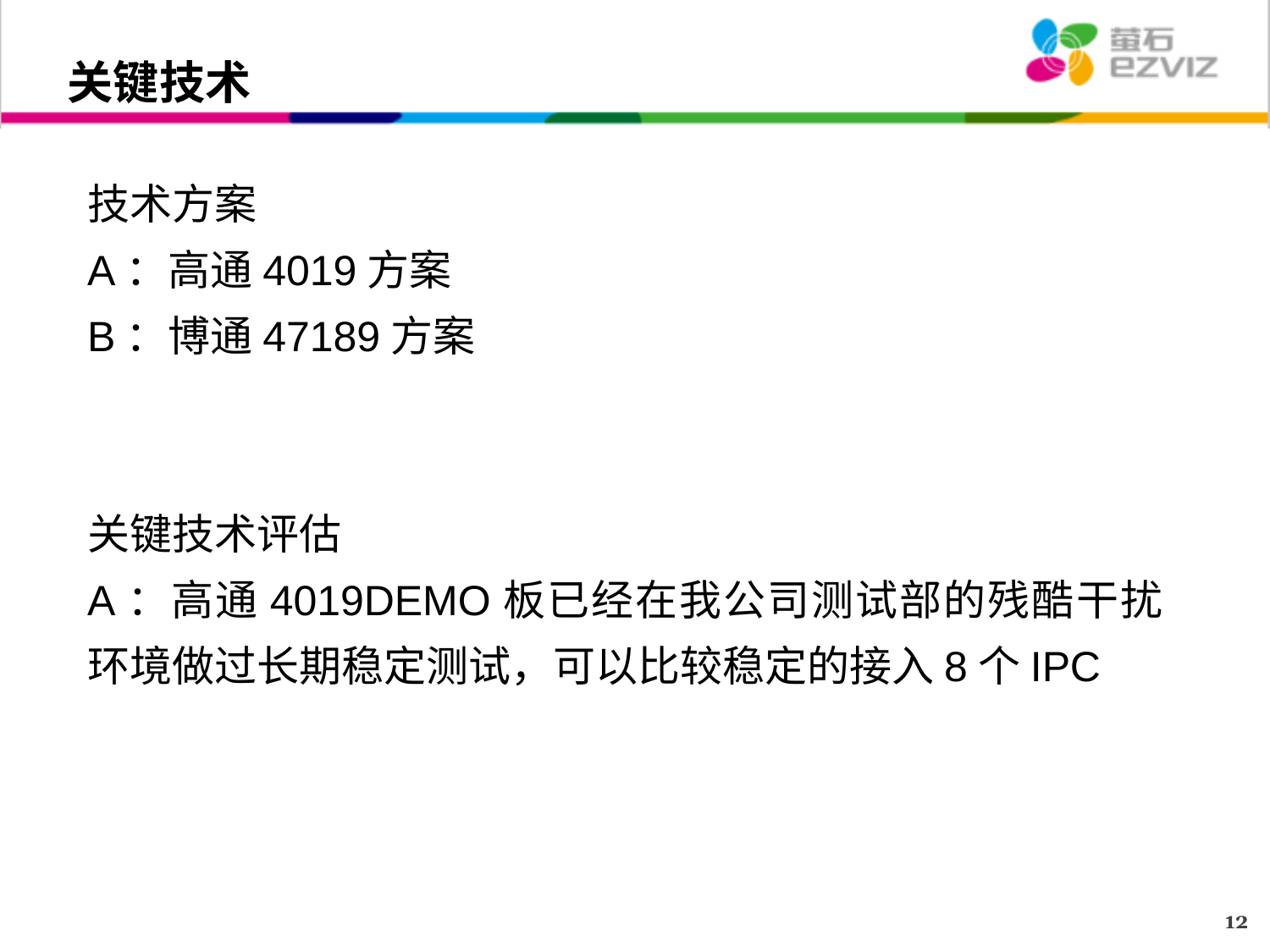

# 关键技术
技术方案
A：高通4019方案
B：博通47189方案

关键技术评估
A：高通4019DEMO板已经在我公司测试部的残酷干扰环境做过长期稳定测试，可以比较稳定的接入8个IPC

12